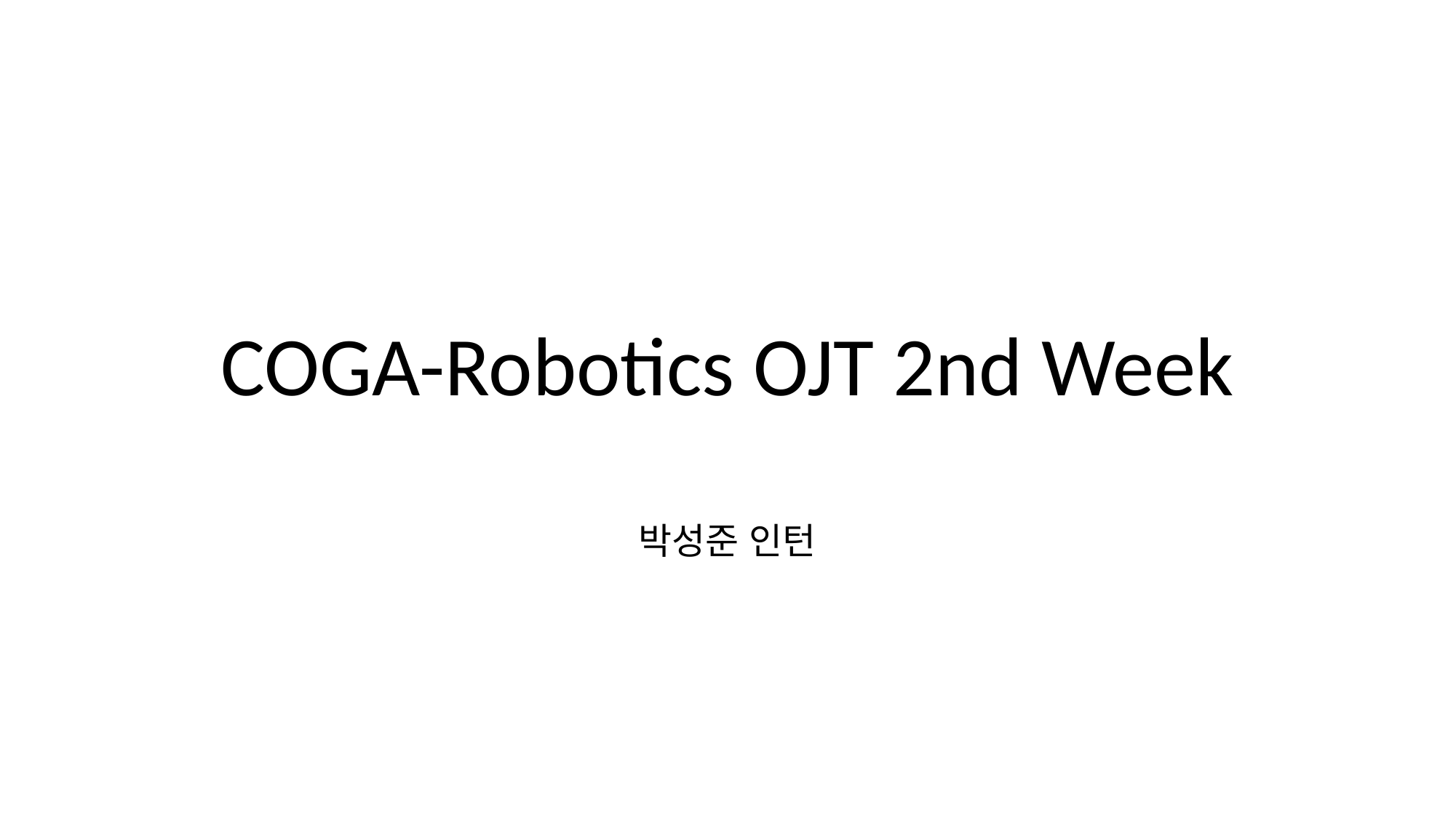

# COGA-Robotics OJT 2nd Week
박성준 인턴